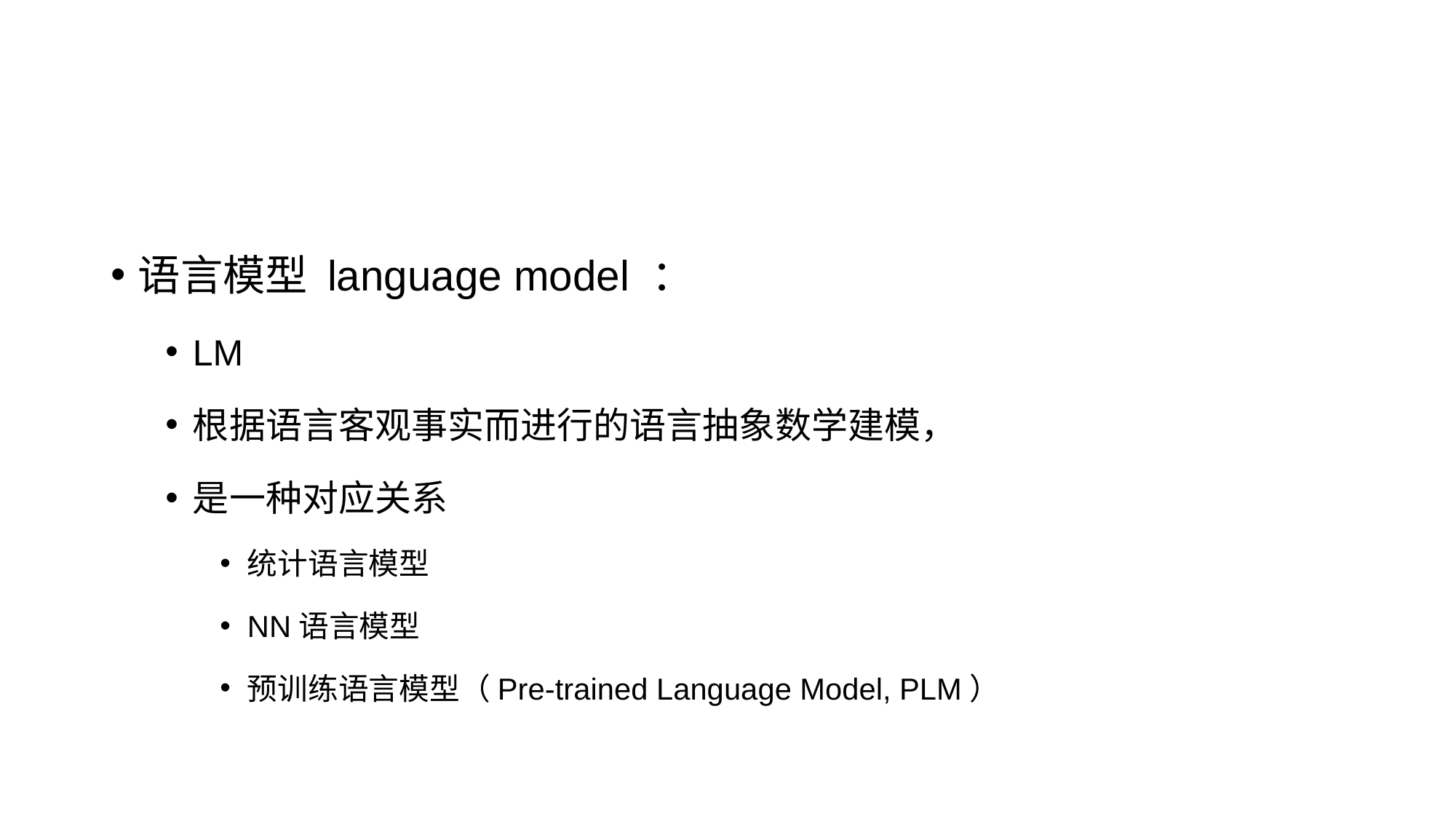

#
语言模型 language model ：
LM
根据语言客观事实而进行的语言抽象数学建模，
是一种对应关系
统计语言模型
NN语言模型
预训练语言模型（Pre-trained Language Model, PLM）